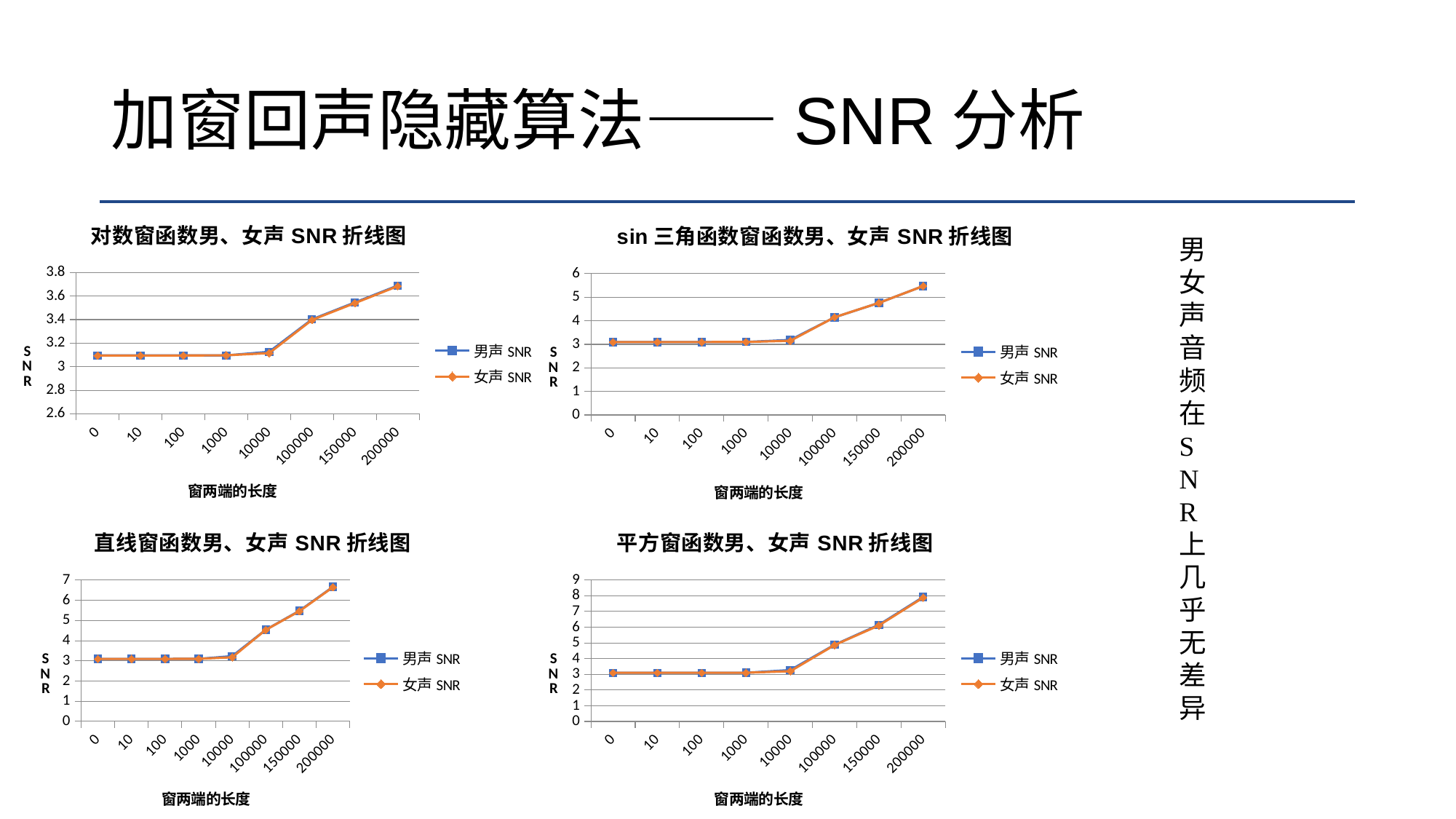

# 加窗回声隐藏算法——SNR分析

### Chart: 对数窗函数男、女声SNR折线图

| Category | 男声SNR | 女声SNR |
|---|---|---|
| 0 | 3.095569 | 3.095124 |
| 10 | 3.095571 | 3.095188 |
| 100 | 3.095597 | 3.095435 |
| 1000 | 3.096185 | 3.097079 |
| 10000 | 3.12655 | 3.115392 |
| 100000 | 3.402181 | 3.397332 |
| 150000 | 3.545525 | 3.540115 |
| 200000 | 3.689076 | 3.683892 |

### Chart: sin三角函数窗函数男、女声SNR折线图

| Category | 男声SNR | 女声SNR |
|---|---|---|
| 0 | 3.095569 | 3.095124 |
| 10 | 3.095571 | 3.095202 |
| 100 | 3.095613 | 3.095576 |
| 1000 | 3.096808 | 3.098966 |
| 10000 | 3.185534 | 3.147835 |
| 100000 | 4.144957 | 4.149327 |
| 150000 | 4.758456 | 4.758951 |
| 200000 | 5.47373 | 5.471154 |
男女声音频在SNR上几乎无差异

### Chart: 直线窗函数男、女声SNR折线图

| Category | 男声SNR | 女声SNR |
|---|---|---|
| 0 | 3.095569 | 3.095124 |
| 10 | 3.095572 | 3.095226 |
| 100 | 3.095631 | 3.095764 |
| 1000 | 3.09807 | 3.099602 |
| 10000 | 3.233446 | 3.176515 |
| 100000 | 4.538545 | 4.53282 |
| 150000 | 5.476988 | 5.458608 |
| 200000 | 6.661948 | 6.645366 |

### Chart: 平方窗函数男、女声SNR折线图

| Category | 男声SNR | 女声SNR |
|---|---|---|
| 0 | 3.095569 | 3.095124 |
| 10 | 3.095572 | 3.095245 |
| 100 | 3.095644 | 3.095917 |
| 1000 | 3.09914 | 3.100091 |
| 10000 | 3.272196 | 3.200747 |
| 100000 | 4.881068 | 4.863077 |
| 150000 | 6.153154 | 6.110506 |
| 200000 | 7.922639 | 7.884678 |